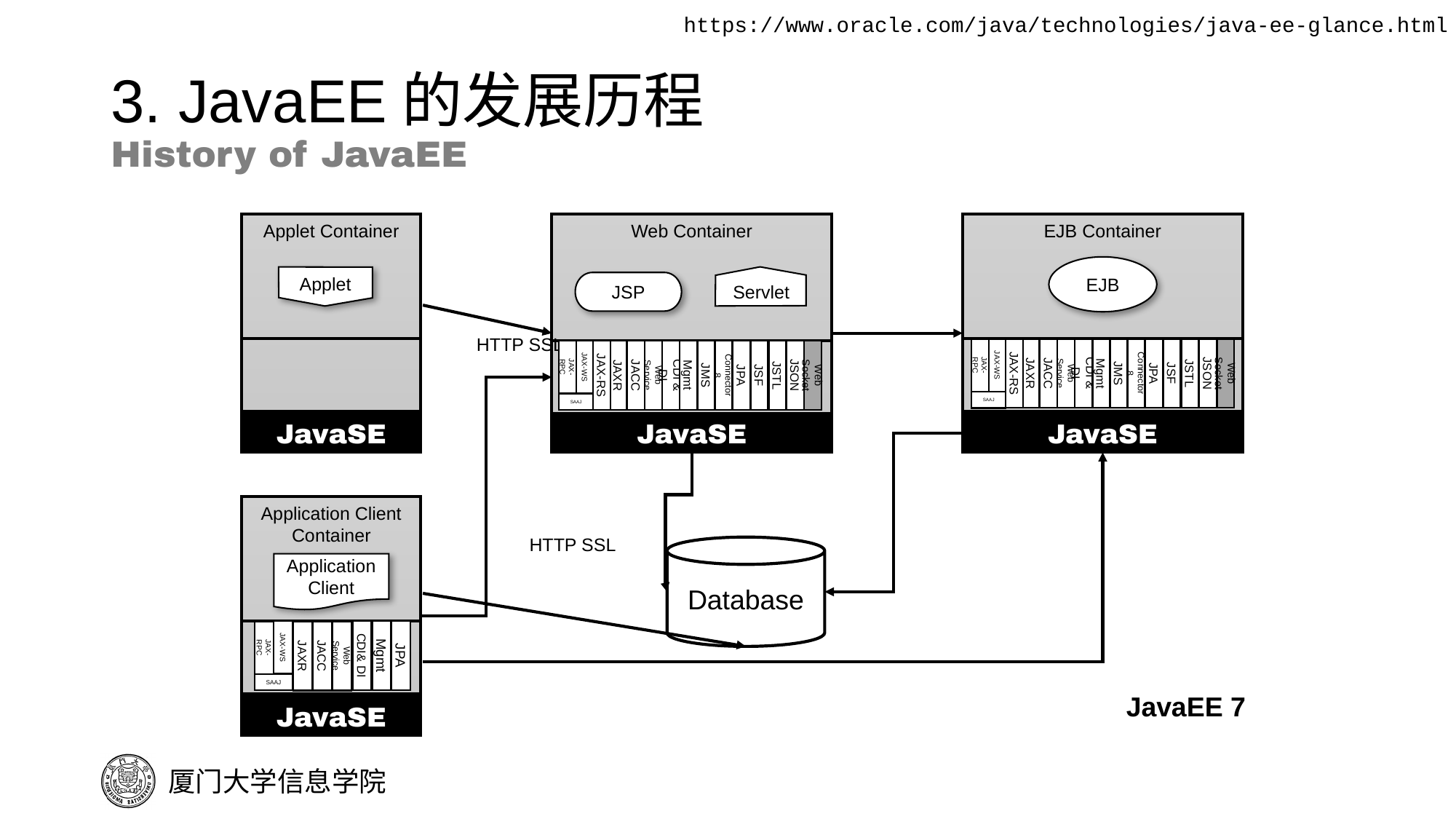

https://www.oracle.com/java/technologies/java-ee-glance.html
# 3. JavaEE的发展历程 History of JavaEE
Applet Container

JavaSE
Web Container
JavaSE

EJB Container

JavaSE
EJB
Applet

Servlet
JSP
HTTP SSL
JAX-RPC
JAX-WS
JAX-RS
JAXR
JACC
Web Service
CDI & DI
Mgmt
JMS
Connector 8
JPA
JSF
JSTL
JSON
Web Socket
SAAJ
JAX-RPC
JAX-WS
JAX-RS
JAXR
JACC
Web Service
CDI & DI
Mgmt
JMS
Connector 8
JPA
JSF
JSTL
JSON
Web Socket
SAAJ
HTTP SSL
Application Client Container

JavaSE
Database
Application Client
JPA
JAX-WS
CDI& DI
Mgmt
JAX-RPC
JAXR
JACC
Web Service
SAAJ
JavaEE 7